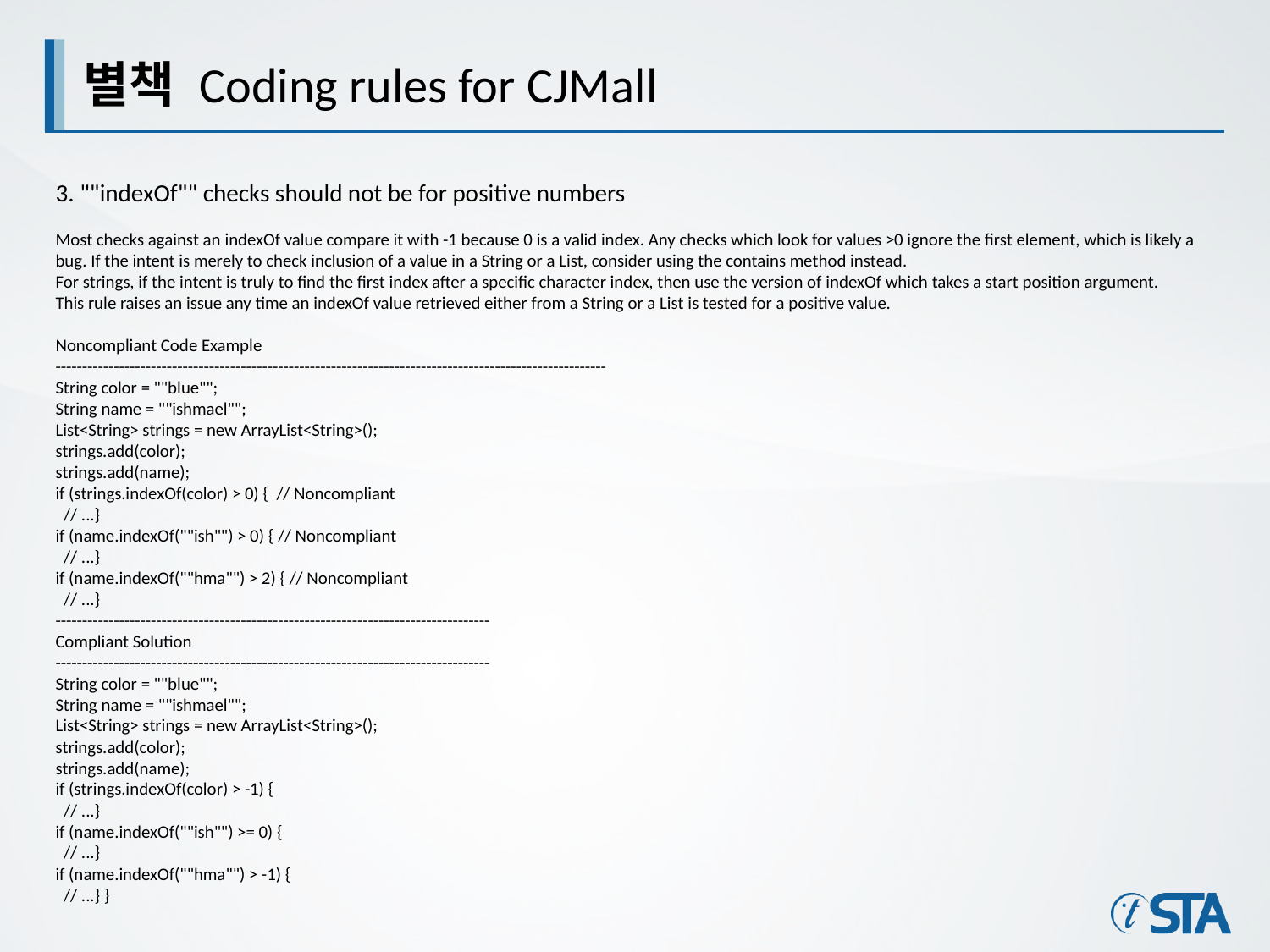

# 별책 Coding rules for CJMall
3. ""indexOf"" checks should not be for positive numbers

Most checks against an indexOf value compare it with -1 because 0 is a valid index. Any checks which look for values >0 ignore the first element, which is likely a bug. If the intent is merely to check inclusion of a value in a String or a List, consider using the contains method instead.
For strings, if the intent is truly to find the first index after a specific character index, then use the version of indexOf which takes a start position argument.
This rule raises an issue any time an indexOf value retrieved either from a String or a List is tested for a positive value.

Noncompliant Code Example
--------------------------------------------------------------------------------------------------------
String color = ""blue"";
String name = ""ishmael"";
List<String> strings = new ArrayList<String>();
strings.add(color);
strings.add(name);
if (strings.indexOf(color) > 0) {  // Noncompliant
  // ...}
if (name.indexOf(""ish"") > 0) { // Noncompliant
  // ...}
if (name.indexOf(""hma"") > 2) { // Noncompliant
  // ...}
----------------------------------------------------------------------------------
Compliant Solution
----------------------------------------------------------------------------------
String color = ""blue"";
String name = ""ishmael"";
List<String> strings = new ArrayList<String>();
strings.add(color);
strings.add(name);
if (strings.indexOf(color) > -1) {
  // ...}
if (name.indexOf(""ish"") >= 0) {
  // ...}
if (name.indexOf(""hma"") > -1) {
  // ...} }